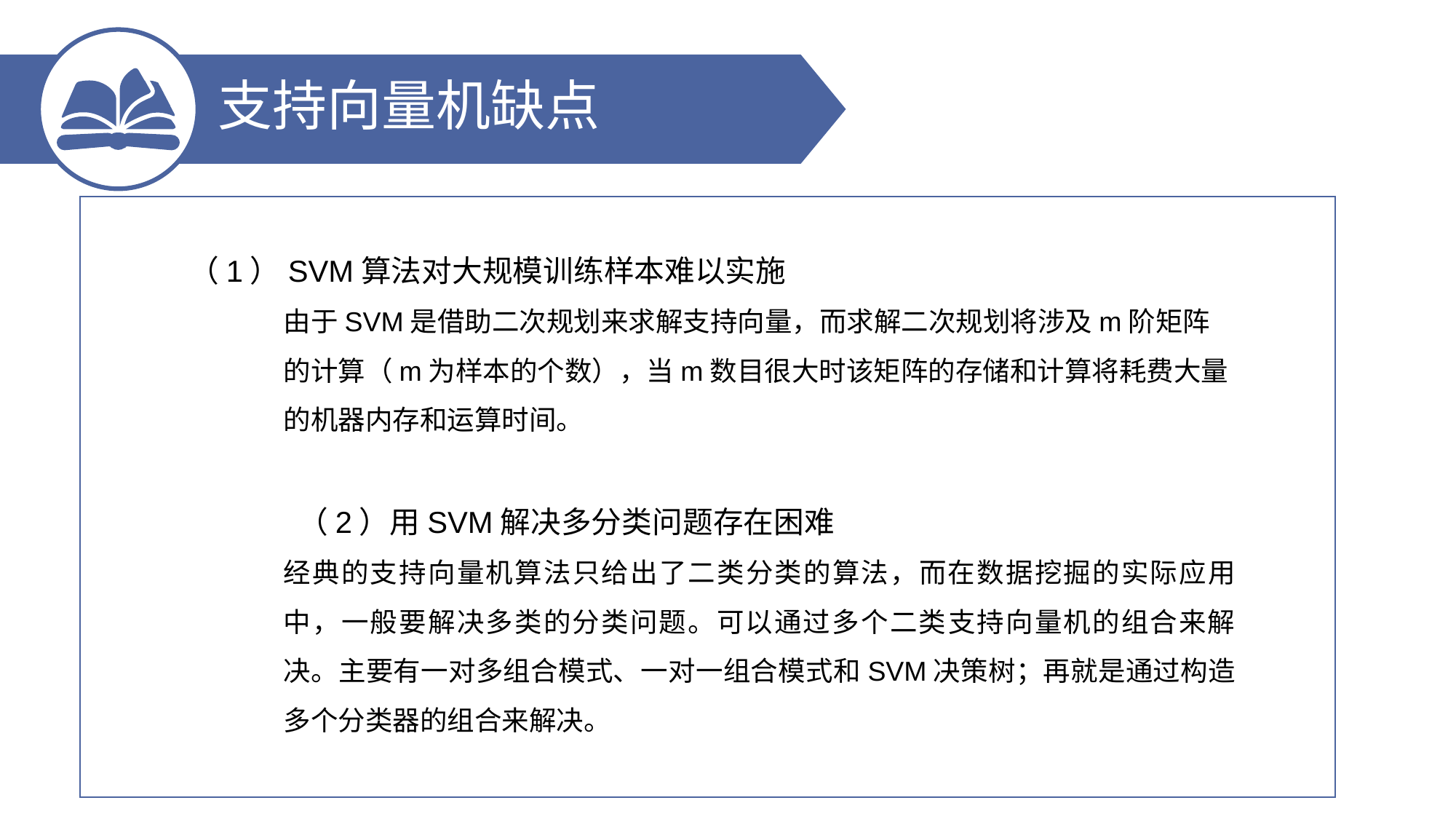

支持向量机缺点

 （1）SVM算法对大规模训练样本难以实施
由于SVM是借助二次规划来求解支持向量，而求解二次规划将涉及m阶矩阵的计算（m为样本的个数），当m数目很大时该矩阵的存储和计算将耗费大量的机器内存和运算时间。

 （2）用SVM解决多分类问题存在困难
经典的支持向量机算法只给出了二类分类的算法，而在数据挖掘的实际应用中，一般要解决多类的分类问题。可以通过多个二类支持向量机的组合来解决。主要有一对多组合模式、一对一组合模式和SVM决策树；再就是通过构造多个分类器的组合来解决。